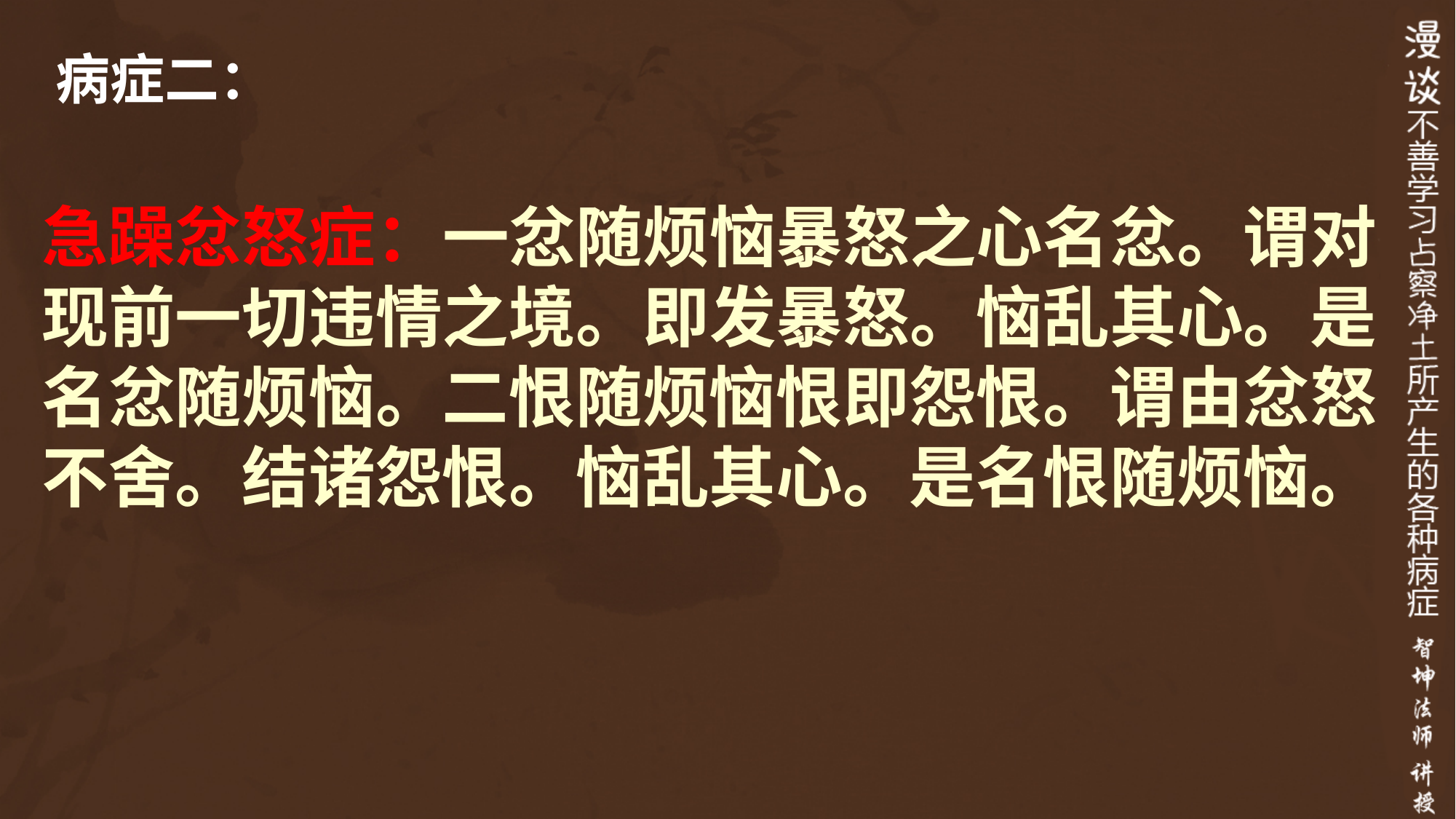

# 病症二：
急躁忿怒症：一忿随烦恼暴怒之心名忿。谓对现前一切违情之境。即发暴怒。恼乱其心。是名忿随烦恼。二恨随烦恼恨即怨恨。谓由忿怒不舍。结诸怨恨。恼乱其心。是名恨随烦恼。